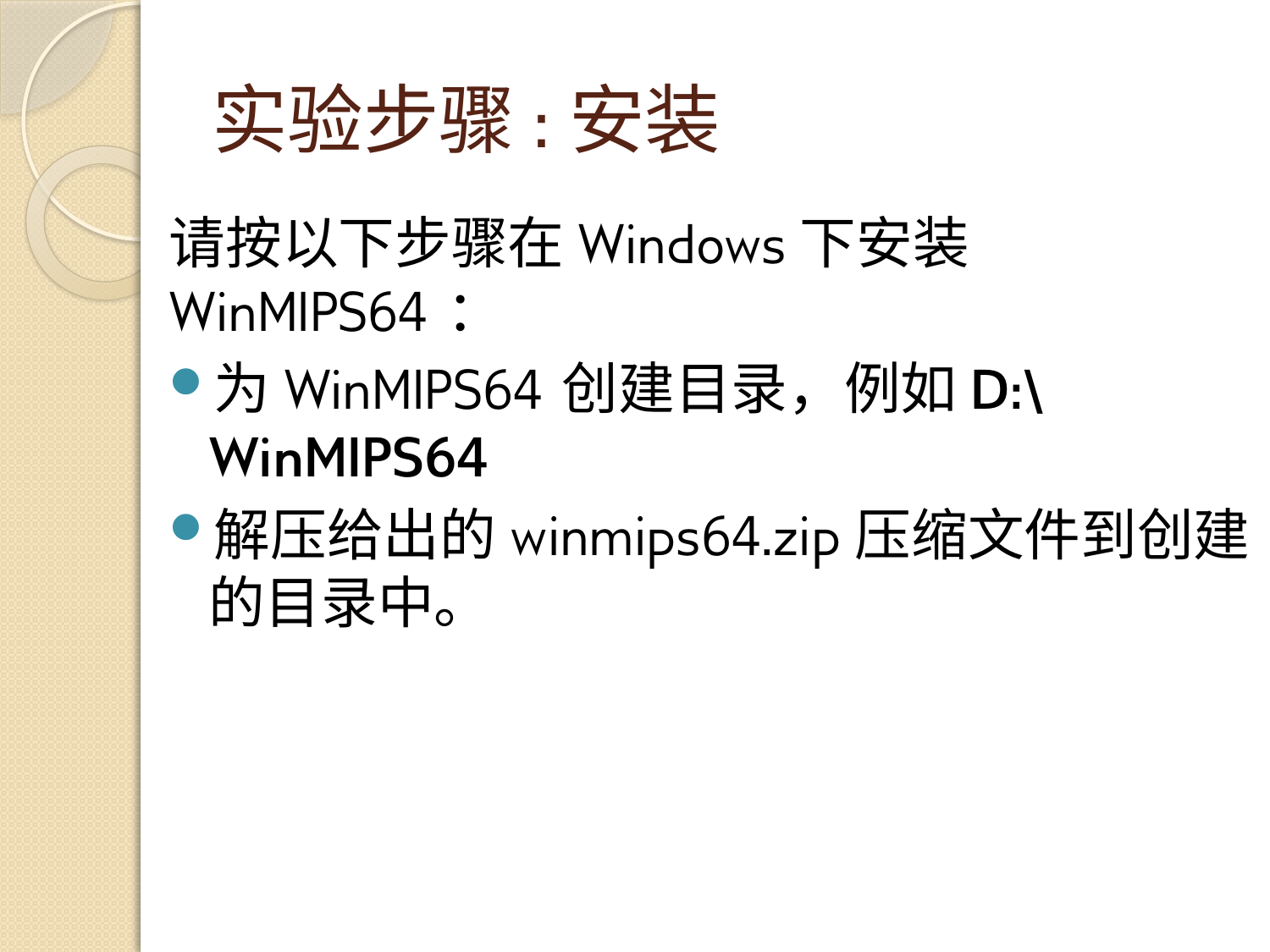

# 实验步骤:安装
请按以下步骤在Windows下安装WinMIPS64 ：
为WinMIPS64 创建目录，例如D:\ WinMIPS64
解压给出的winmips64.zip压缩文件到创建的目录中。